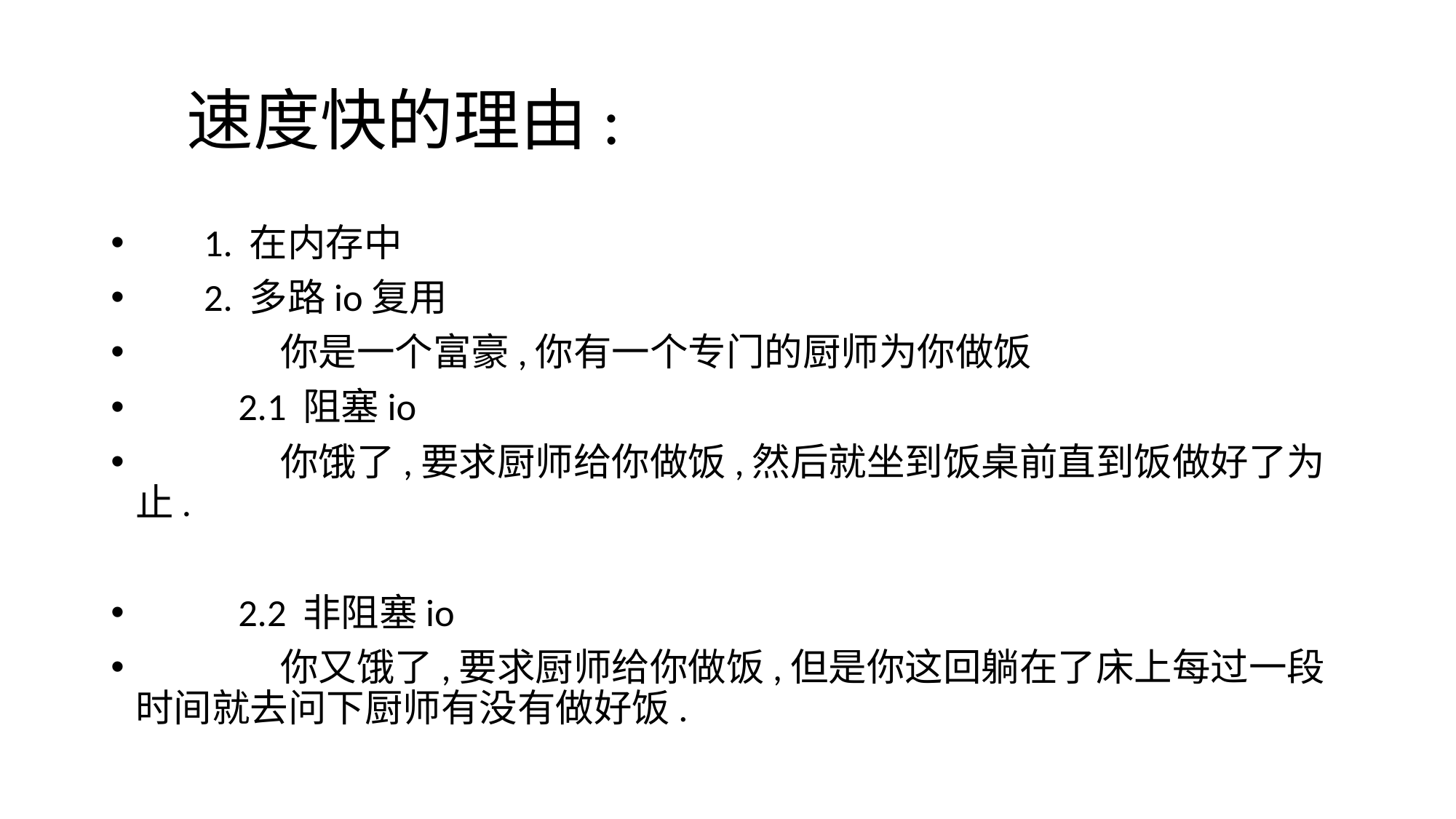

# 速度快的理由:
        1. 在内存中
        2. 多路io复用
                你是一个富豪,你有一个专门的厨师为你做饭
            2.1 阻塞io
                你饿了,要求厨师给你做饭,然后就坐到饭桌前直到饭做好了为止.

            2.2 非阻塞io
                你又饿了,要求厨师给你做饭,但是你这回躺在了床上每过一段时间就去问下厨师有没有做好饭.